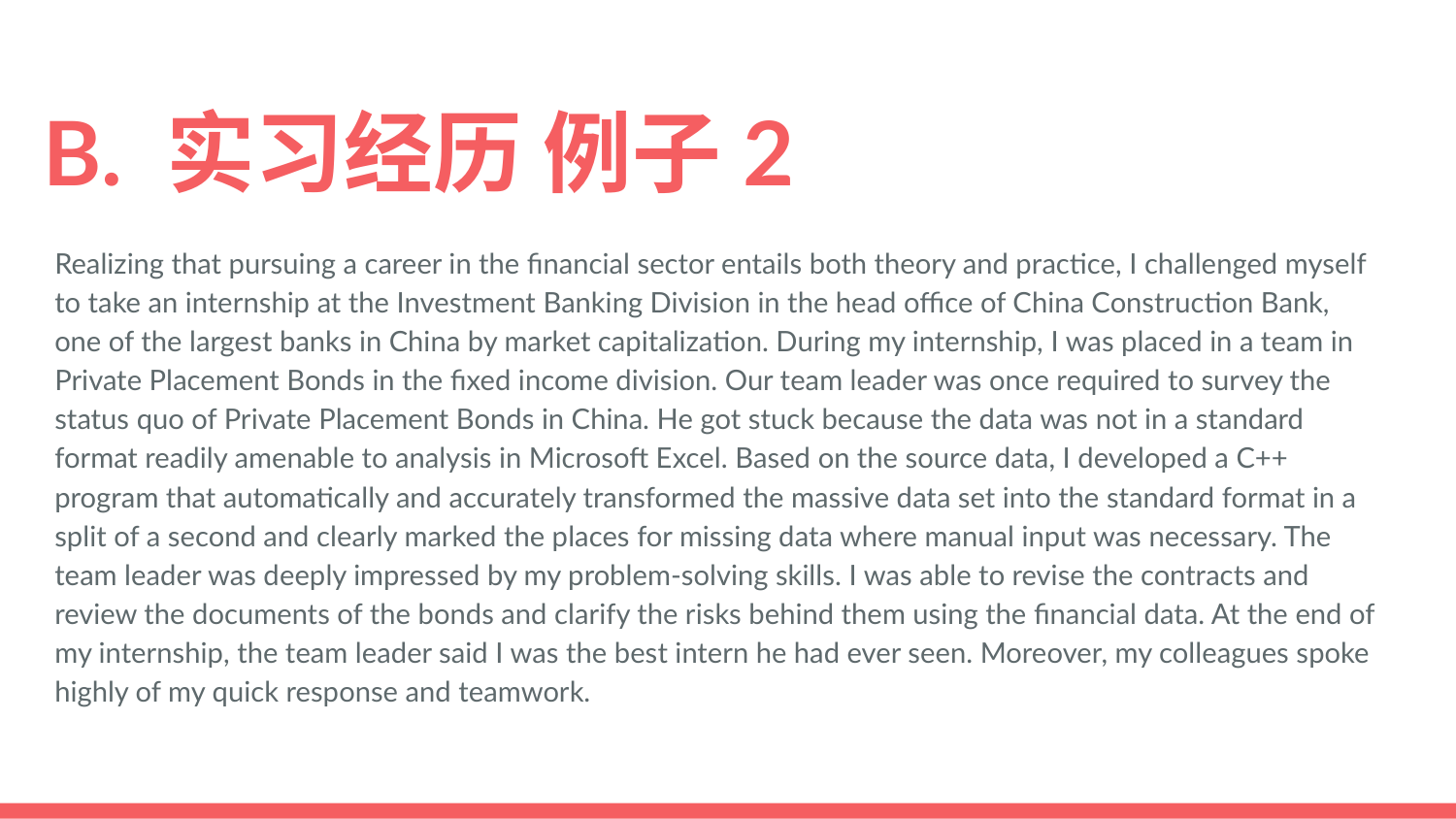

# B. 实习经历 例子2
Realizing that pursuing a career in the financial sector entails both theory and practice, I challenged myself to take an internship at the Investment Banking Division in the head office of China Construction Bank, one of the largest banks in China by market capitalization. During my internship, I was placed in a team in Private Placement Bonds in the fixed income division. Our team leader was once required to survey the status quo of Private Placement Bonds in China. He got stuck because the data was not in a standard format readily amenable to analysis in Microsoft Excel. Based on the source data, I developed a C++ program that automatically and accurately transformed the massive data set into the standard format in a split of a second and clearly marked the places for missing data where manual input was necessary. The team leader was deeply impressed by my problem-solving skills. I was able to revise the contracts and review the documents of the bonds and clarify the risks behind them using the financial data. At the end of my internship, the team leader said I was the best intern he had ever seen. Moreover, my colleagues spoke highly of my quick response and teamwork.